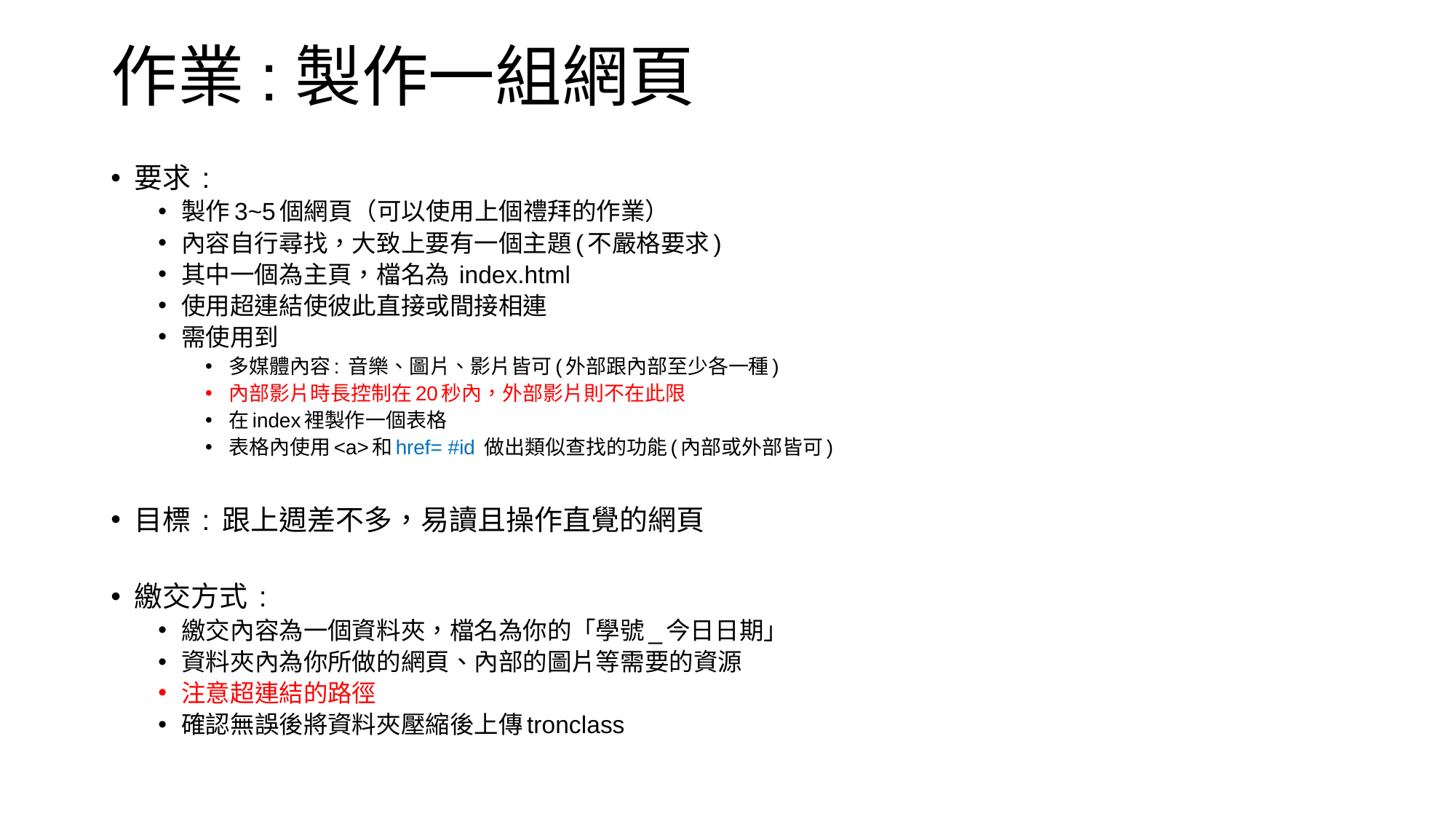

# 作業:製作一組網頁
要求 :
製作3~5個網頁（可以使用上個禮拜的作業）
內容自行尋找，大致上要有一個主題(不嚴格要求)
其中一個為主頁，檔名為 index.html
使用超連結使彼此直接或間接相連
需使用到
多媒體內容: 音樂、圖片、影片皆可(外部跟內部至少各一種)
內部影片時長控制在20秒內，外部影片則不在此限
在index裡製作一個表格
表格內使用<a>和href= #id 做出類似查找的功能(內部或外部皆可)

目標 : 跟上週差不多，易讀且操作直覺的網頁

繳交方式 :
繳交內容為一個資料夾，檔名為你的「學號_今日日期」
資料夾內為你所做的網頁、內部的圖片等需要的資源
注意超連結的路徑
確認無誤後將資料夾壓縮後上傳tronclass